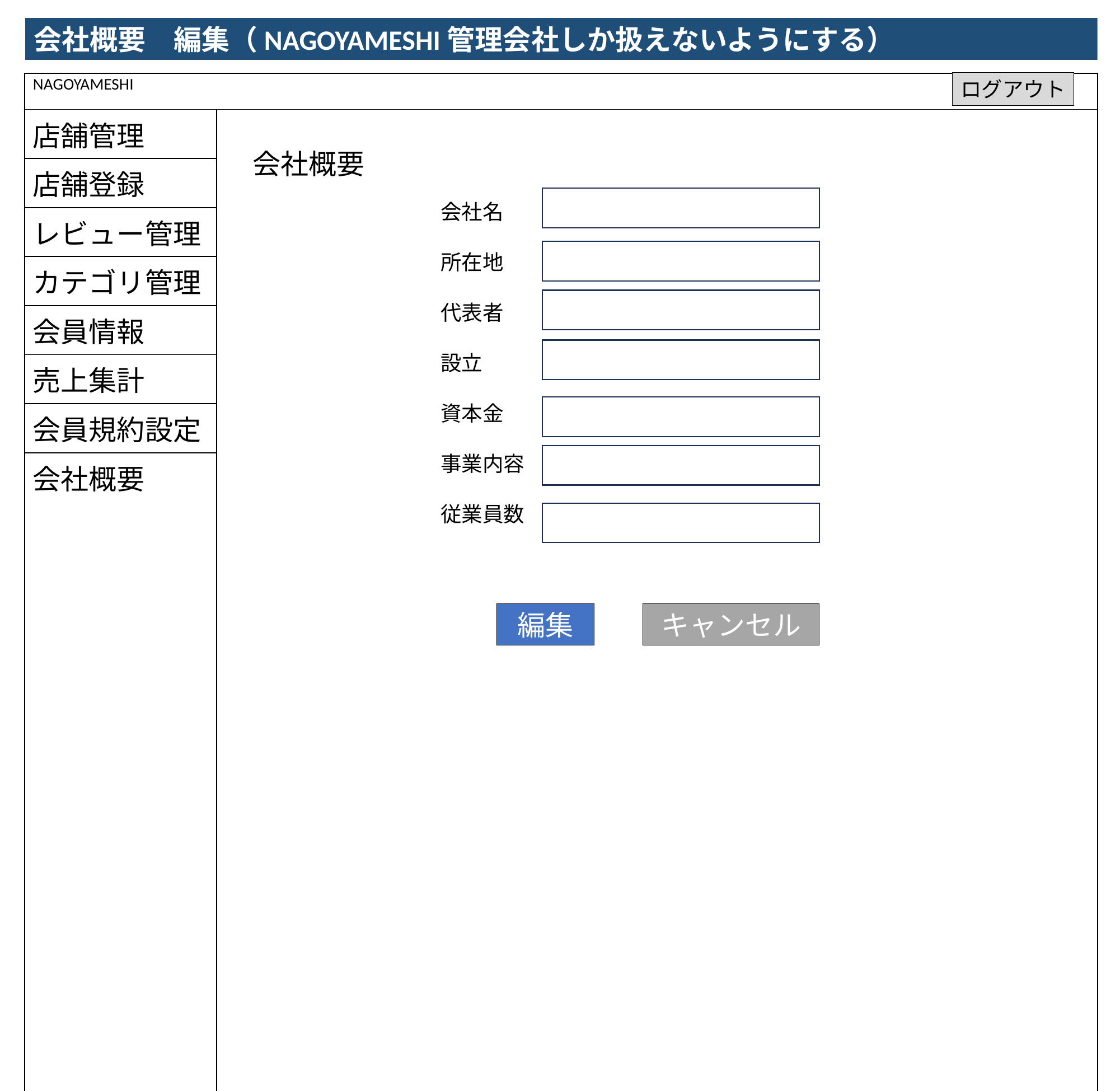

会社概要　編集（NAGOYAMESHI管理会社しか扱えないようにする）
ログアウト
| NAGOYAMESHI |  |
| --- | --- |
| 店舗管理 | 会社概要 |
| 店舗登録 |  |
| レビュー管理 |  |
| カテゴリ管理 |  |
| 会員情報 |  |
| 売上集計 |  |
| 会員規約設定 |  |
| 会社概要 |  |

会社名

所在地

代表者

設立

資本金

事業内容

従業員数

キャンセル
編集